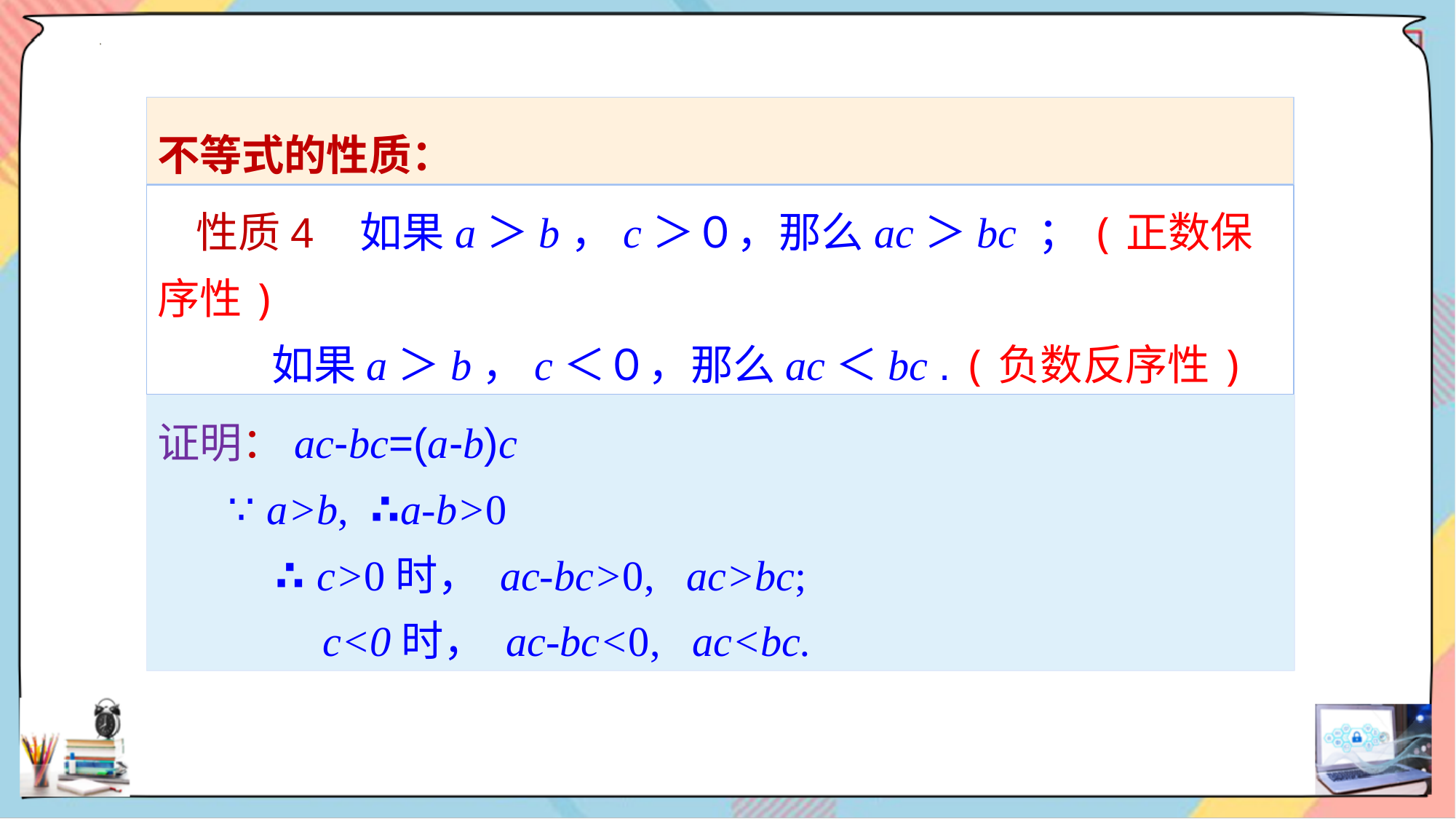

不等式的性质：
   性质4   如果a＞b，c＞０，那么ac＞bc ；(正数保序性)
           如果a＞b，c＜０，那么ac＜bc . (负数反序性)
证明：ac-bc=(a-b)c
      ∵ a>b,  ∴a-b>0
          ∴ c>0时， ac-bc>0,   ac>bc;
              c<0时， ac-bc<0,   ac<bc.